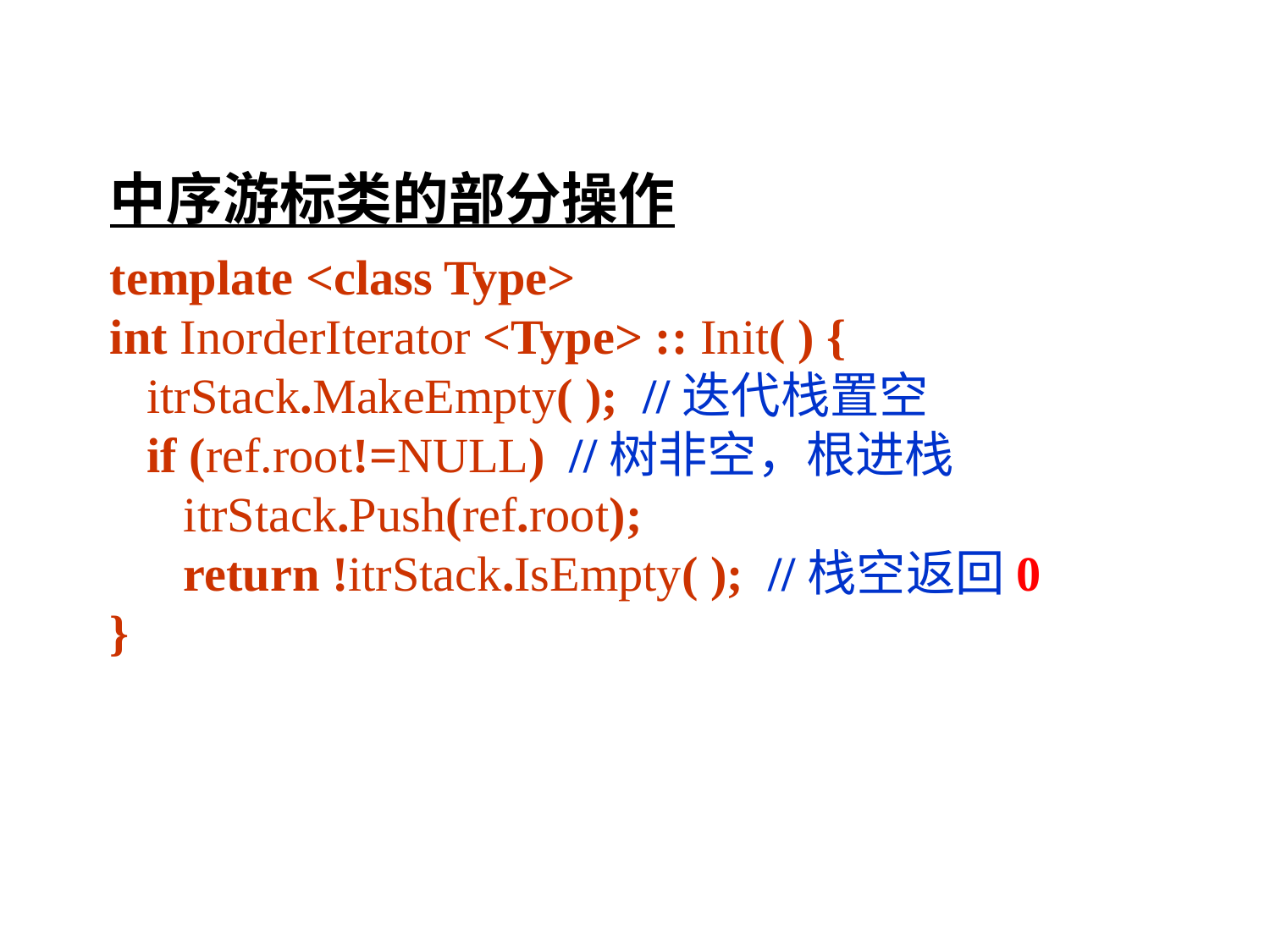

中序游标类的部分操作
template <class Type>
int InorderIterator <Type> :: Init( ) {
   itrStack.MakeEmpty( );  //迭代栈置空
   if (ref.root!=NULL)  //树非空，根进栈
      itrStack.Push(ref.root);
      return !itrStack.IsEmpty( );  //栈空返回0
}
118